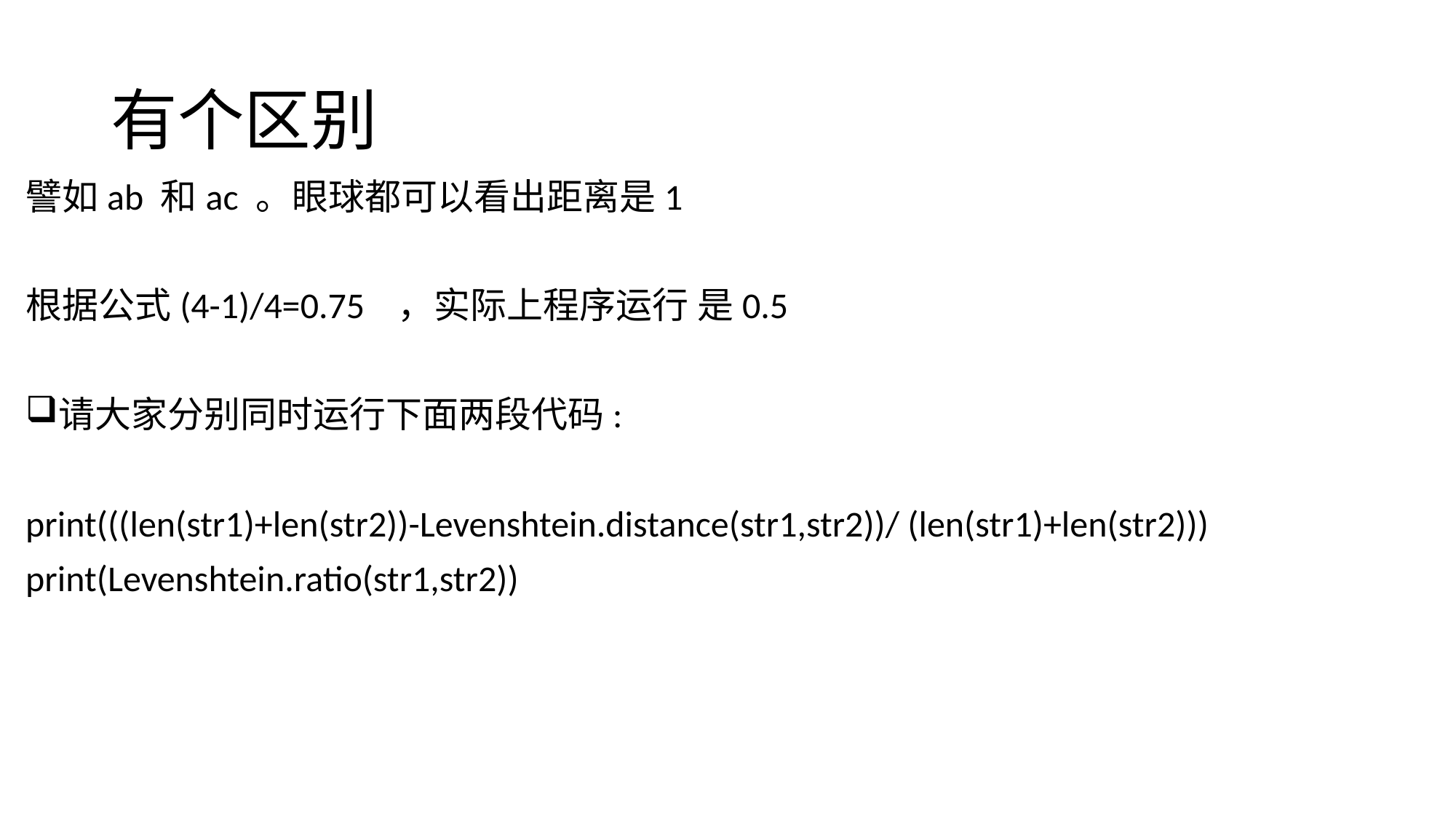

# 有个区别
譬如ab 和ac 。眼球都可以看出距离是1

根据公式(4-1)/4=0.75   ，实际上程序运行 是0.5

请大家分别同时运行下面两段代码:

print(((len(str1)+len(str2))-Levenshtein.distance(str1,str2))/ (len(str1)+len(str2)))
print(Levenshtein.ratio(str1,str2))